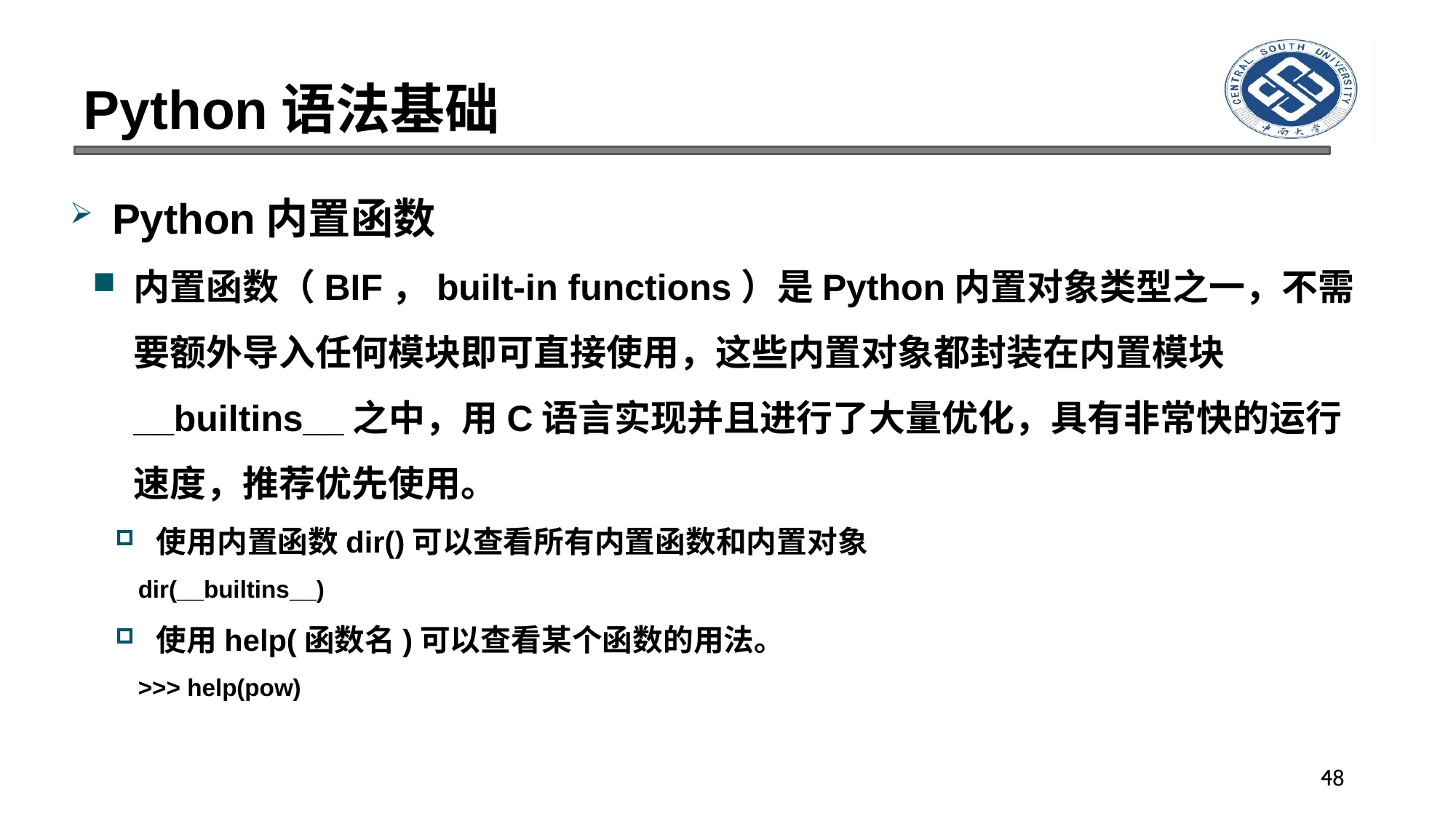

# Python语法基础
Python内置函数
内置函数（BIF，built-in functions）是Python内置对象类型之一，不需要额外导入任何模块即可直接使用，这些内置对象都封装在内置模块__builtins__之中，用C语言实现并且进行了大量优化，具有非常快的运行速度，推荐优先使用。
使用内置函数dir()可以查看所有内置函数和内置对象
dir(__builtins__)
使用help(函数名)可以查看某个函数的用法。
>>> help(pow)

48